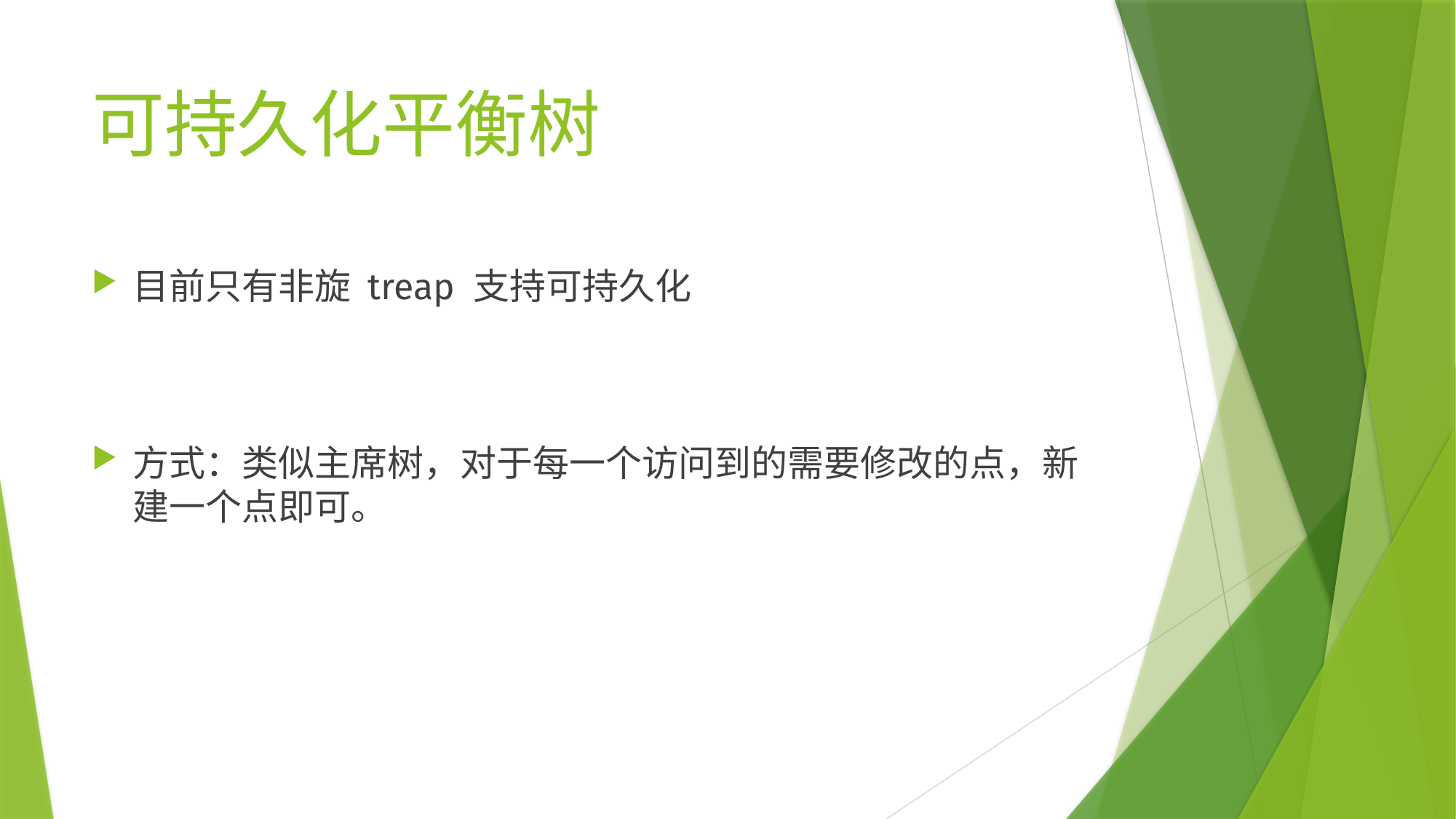

# 可持久化平衡树
目前只有非旋 treap 支持可持久化

方式：类似主席树，对于每一个访问到的需要修改的点，新建一个点即可。